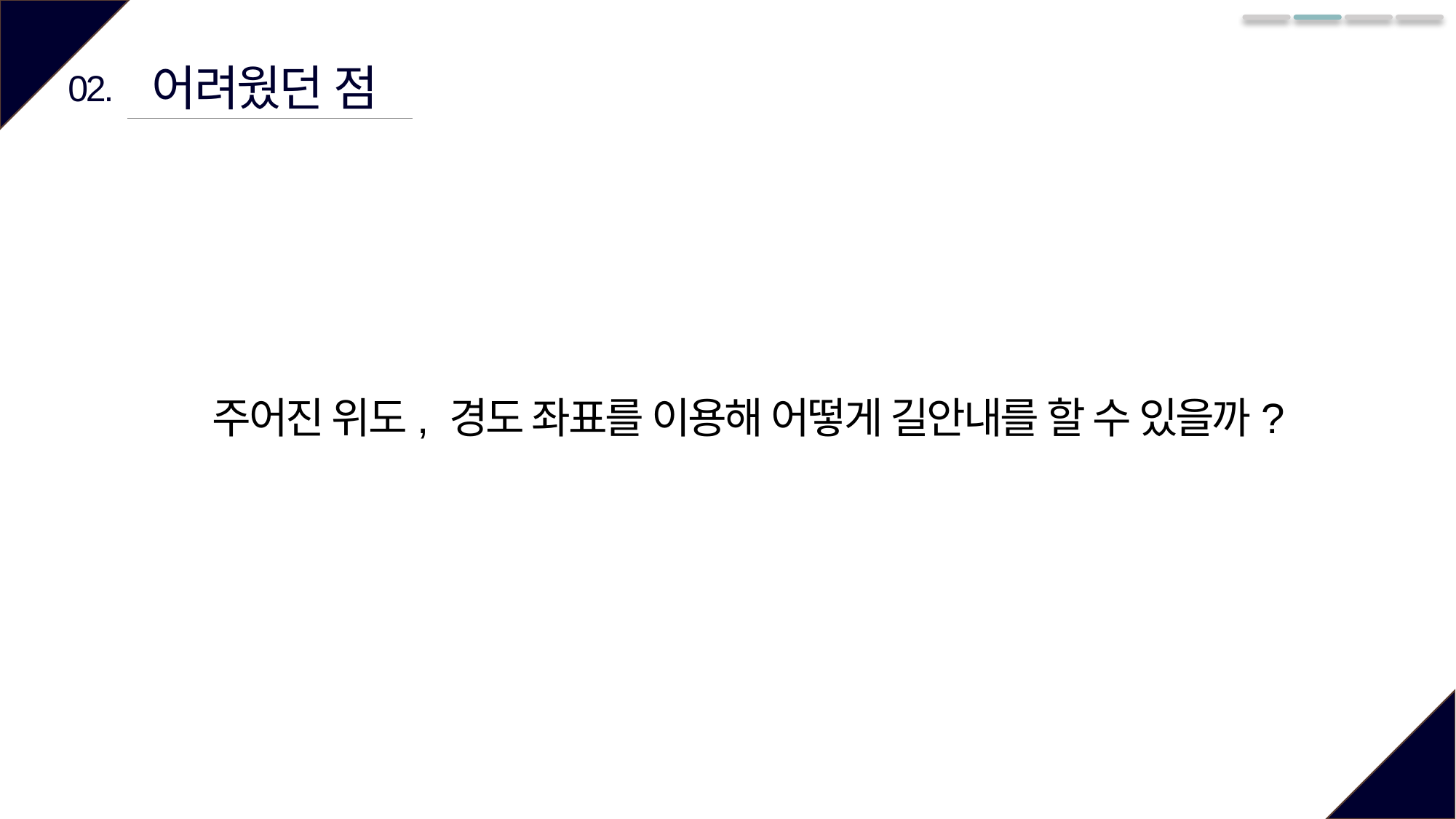

어려웠던 점
02.
주어진 위도, 경도 좌표를 이용해 어떻게 길안내를 할 수 있을까?